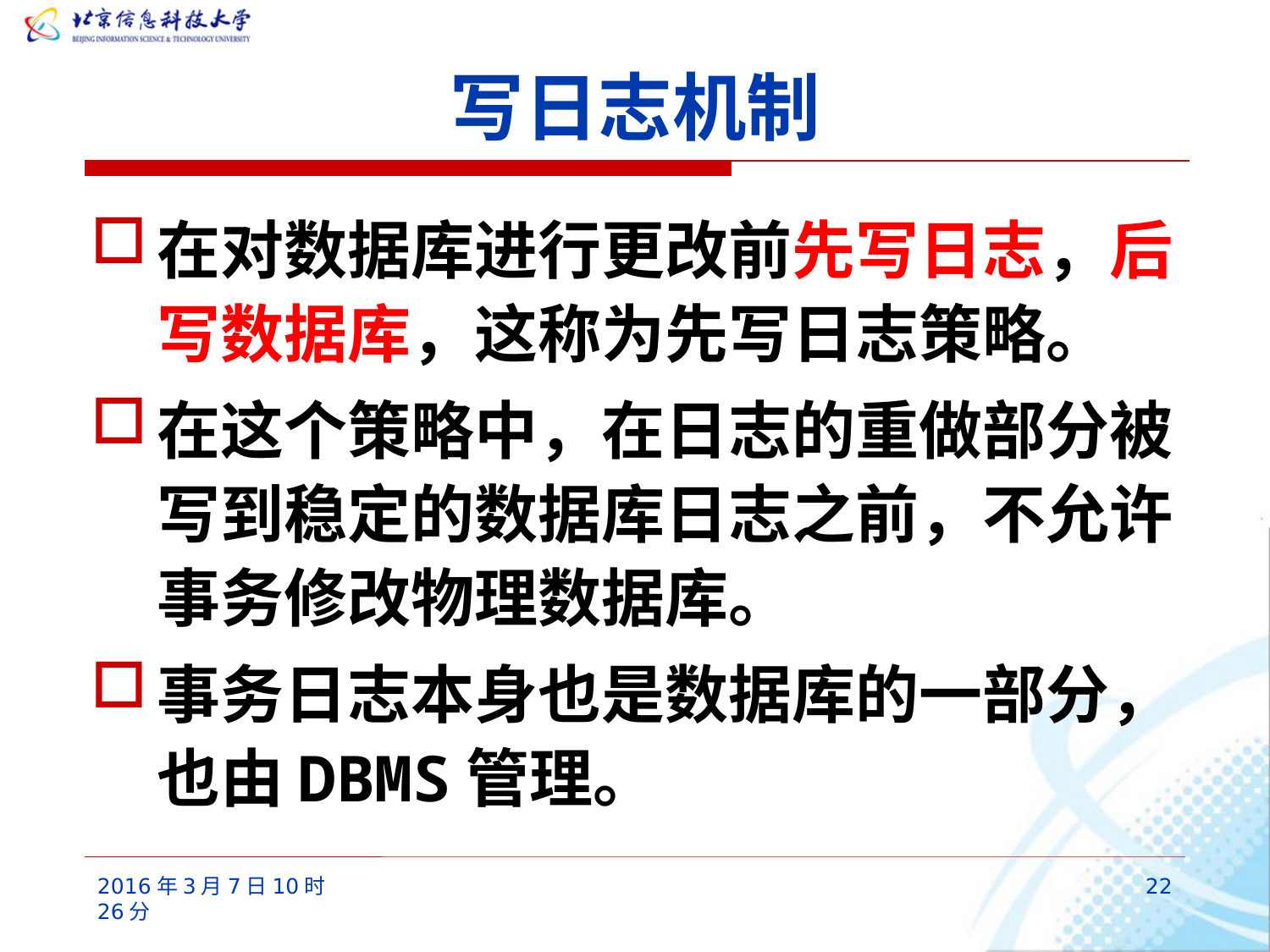

# 写日志机制
在对数据库进行更改前先写日志，后写数据库，这称为先写日志策略。
在这个策略中，在日志的重做部分被写到稳定的数据库日志之前，不允许事务修改物理数据库。
事务日志本身也是数据库的一部分，也由DBMS管理。
2016年3月7日10时26分
22